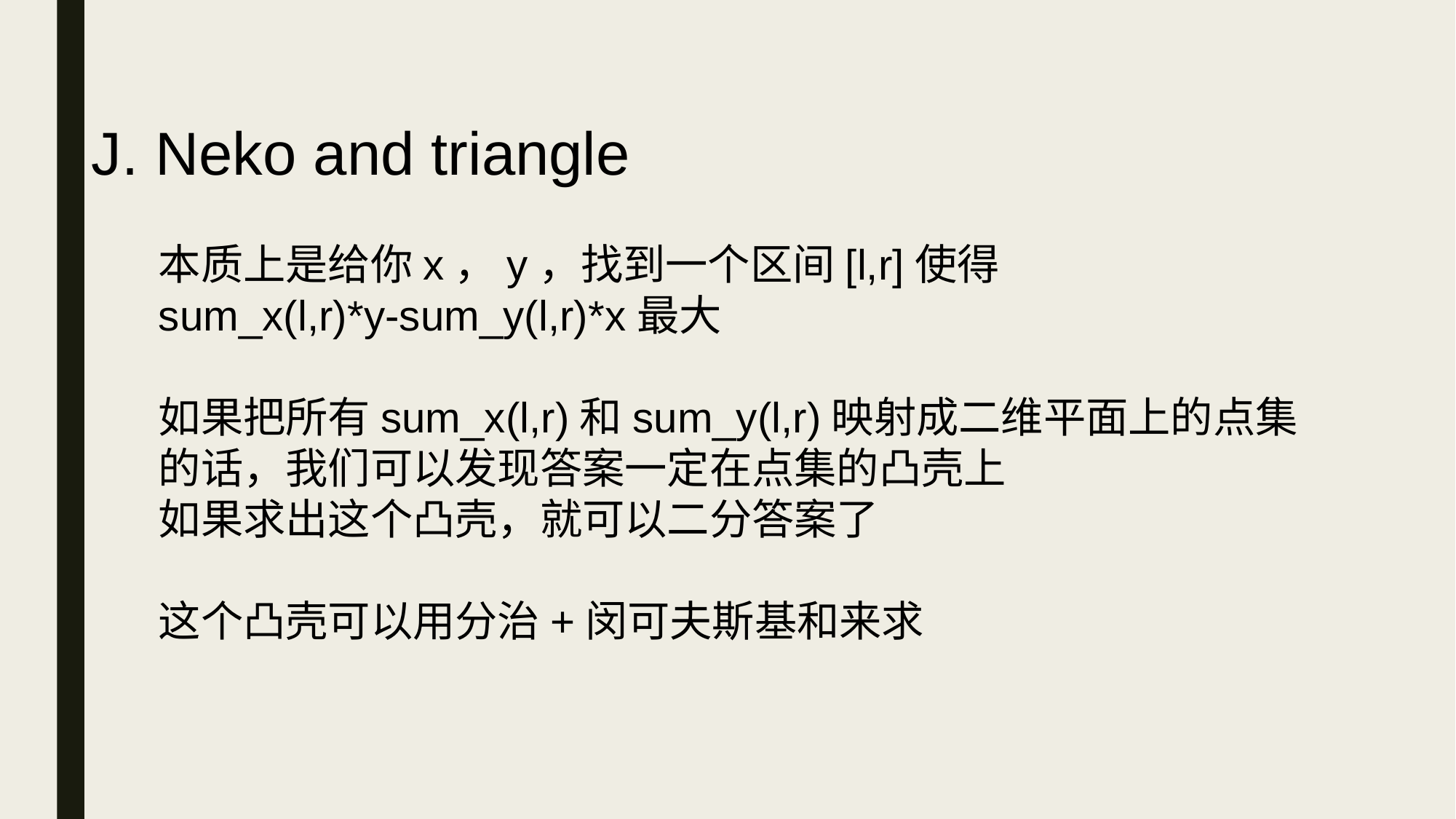

J. Neko and triangle
本质上是给你x，y，找到一个区间[l,r]使得
sum_x(l,r)*y-sum_y(l,r)*x最大

如果把所有sum_x(l,r)和sum_y(l,r)映射成二维平面上的点集的话，我们可以发现答案一定在点集的凸壳上
如果求出这个凸壳，就可以二分答案了

这个凸壳可以用分治+闵可夫斯基和来求